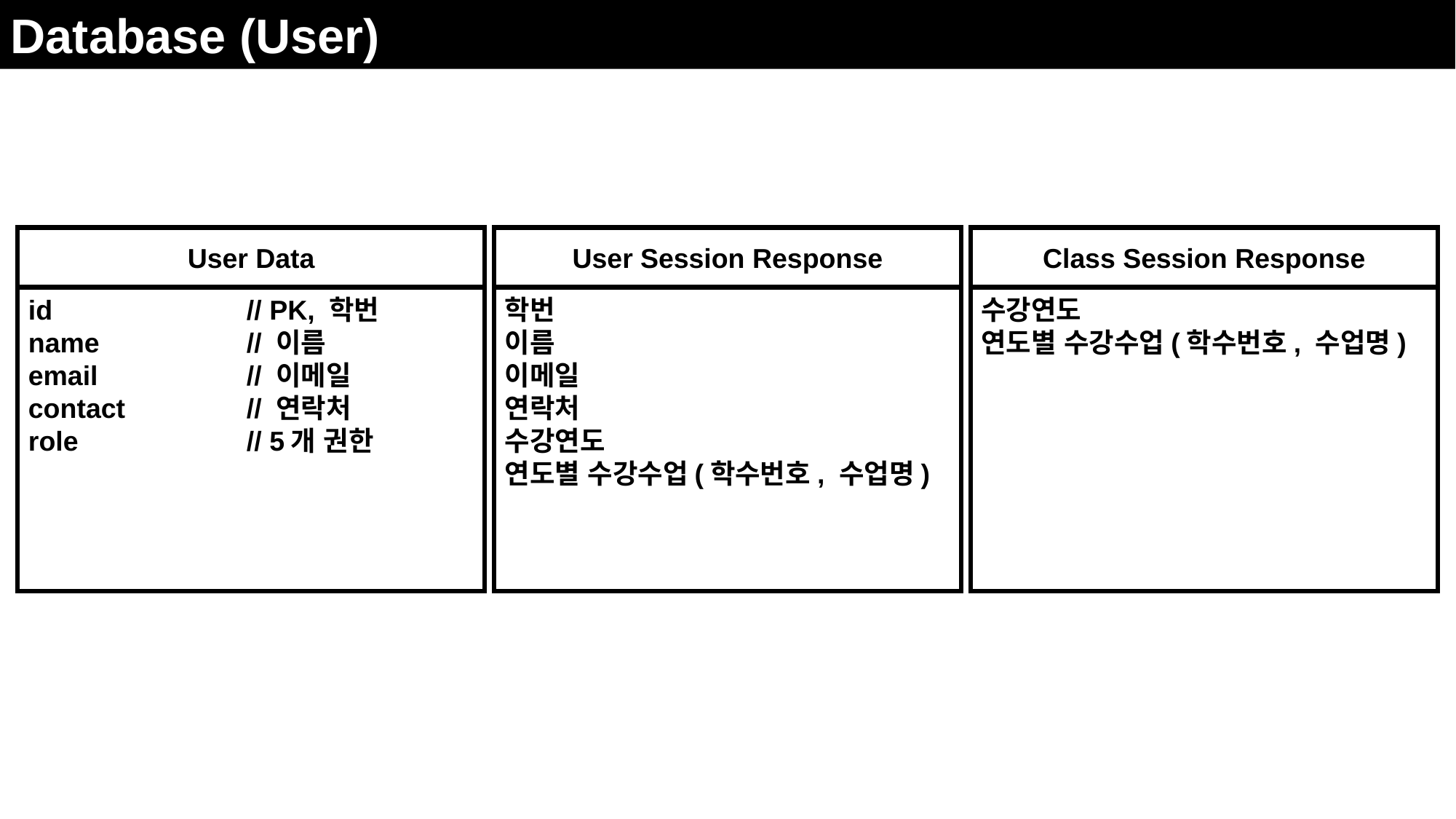

Database (User)
User Data
id		// PK, 학번
name		// 이름
email		// 이메일
contact		// 연락처
role		// 5개 권한
User Session Response
학번
이름
이메일
연락처
수강연도
연도별 수강수업(학수번호, 수업명)

Class Session Response
수강연도
연도별 수강수업(학수번호, 수업명)